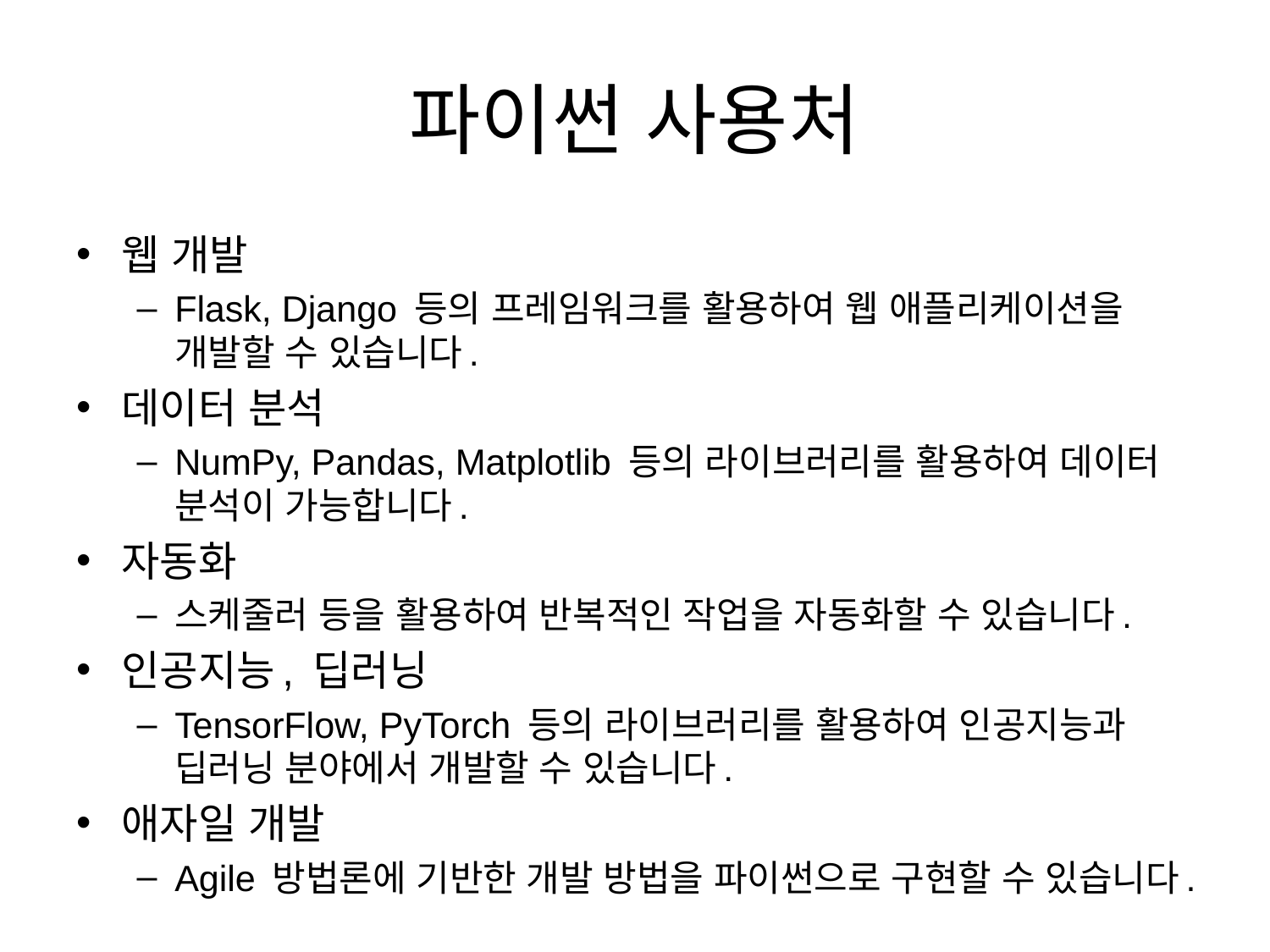

# 파이썬 사용처
웹 개발
Flask, Django 등의 프레임워크를 활용하여 웹 애플리케이션을 개발할 수 있습니다.
데이터 분석
NumPy, Pandas, Matplotlib 등의 라이브러리를 활용하여 데이터 분석이 가능합니다.
자동화
스케줄러 등을 활용하여 반복적인 작업을 자동화할 수 있습니다.
인공지능, 딥러닝
TensorFlow, PyTorch 등의 라이브러리를 활용하여 인공지능과 딥러닝 분야에서 개발할 수 있습니다.
애자일 개발
Agile 방법론에 기반한 개발 방법을 파이썬으로 구현할 수 있습니다.